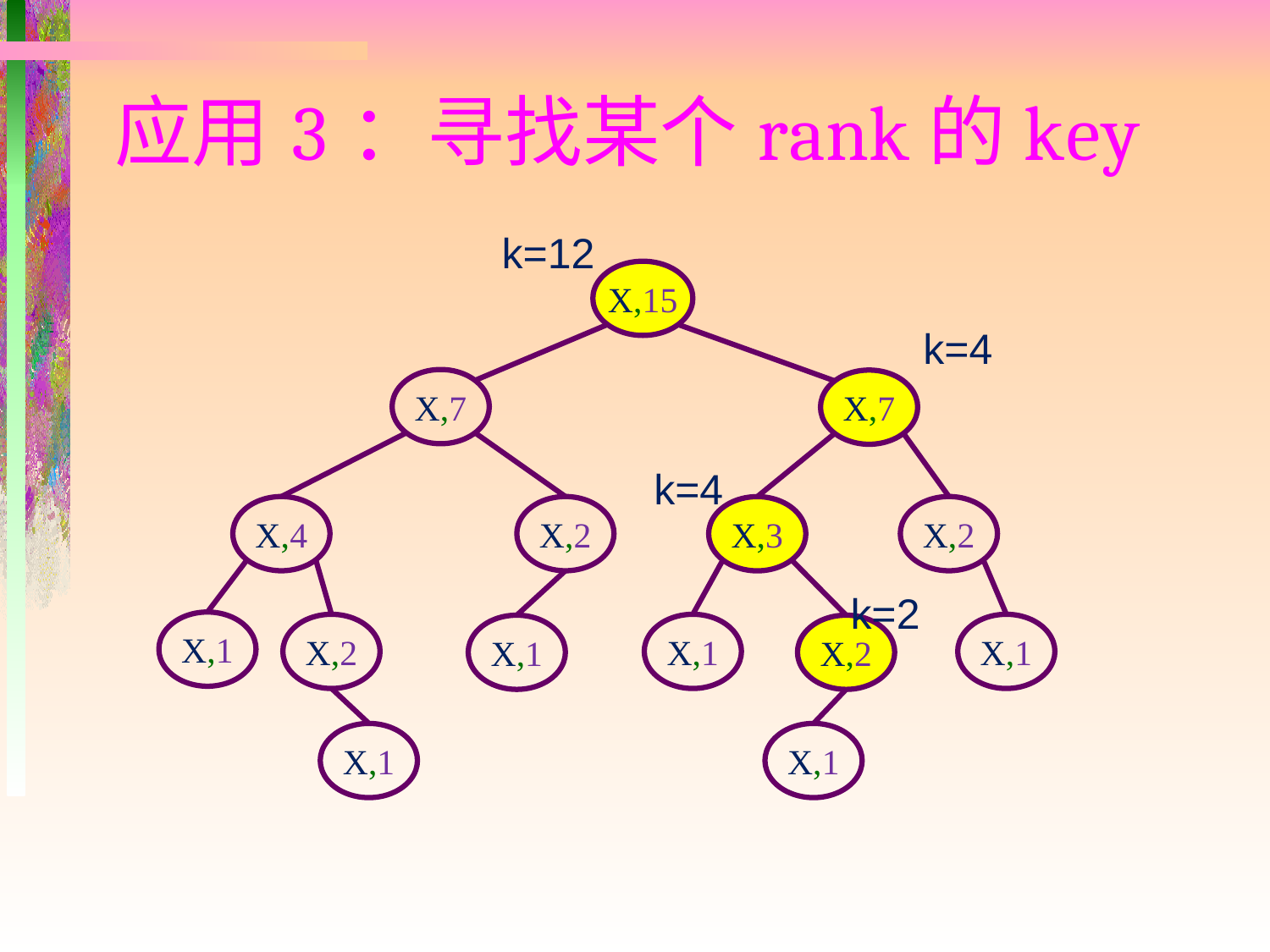

# 应用3：寻找某个rank的key
k=12
X,15
k=4
X,7
X,7
k=4
X,4
X,2
X,2
X,3
k=2
X,1
X,2
X,1
X,1
X,1
X,2
X,1
X,1